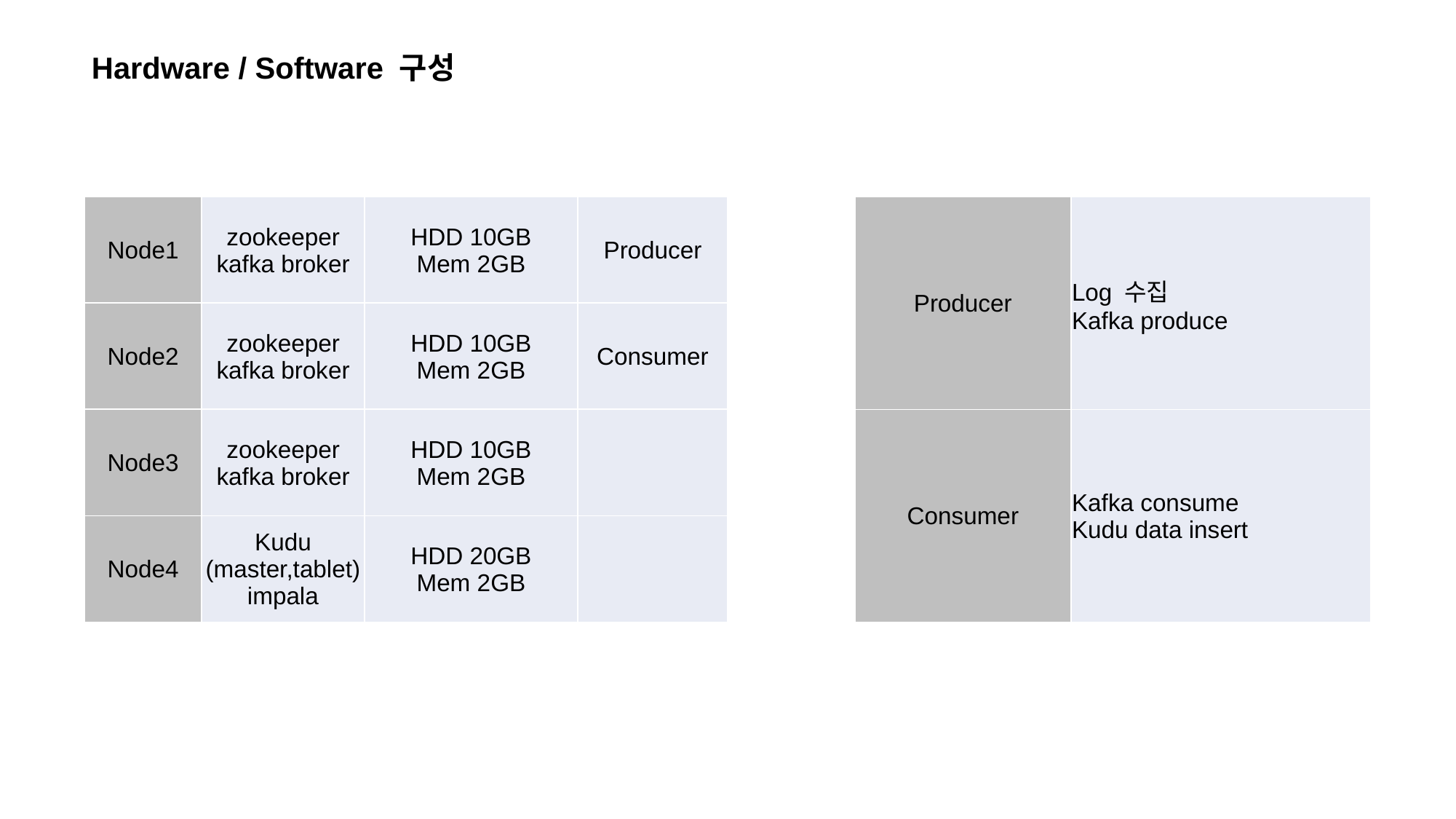

Hardware / Software 구성
| Node1 | zookeeper kafka broker | HDD 10GB Mem 2GB | Producer |
| --- | --- | --- | --- |
| Node2 | zookeeper kafka broker | HDD 10GB Mem 2GB | Consumer |
| Node3 | zookeeper kafka broker | HDD 10GB Mem 2GB |  |
| Node4 | Kudu (master,tablet) impala | HDD 20GB Mem 2GB |  |
| Producer | Log 수집 Kafka produce |
| --- | --- |
| Consumer | Kafka consume Kudu data insert |